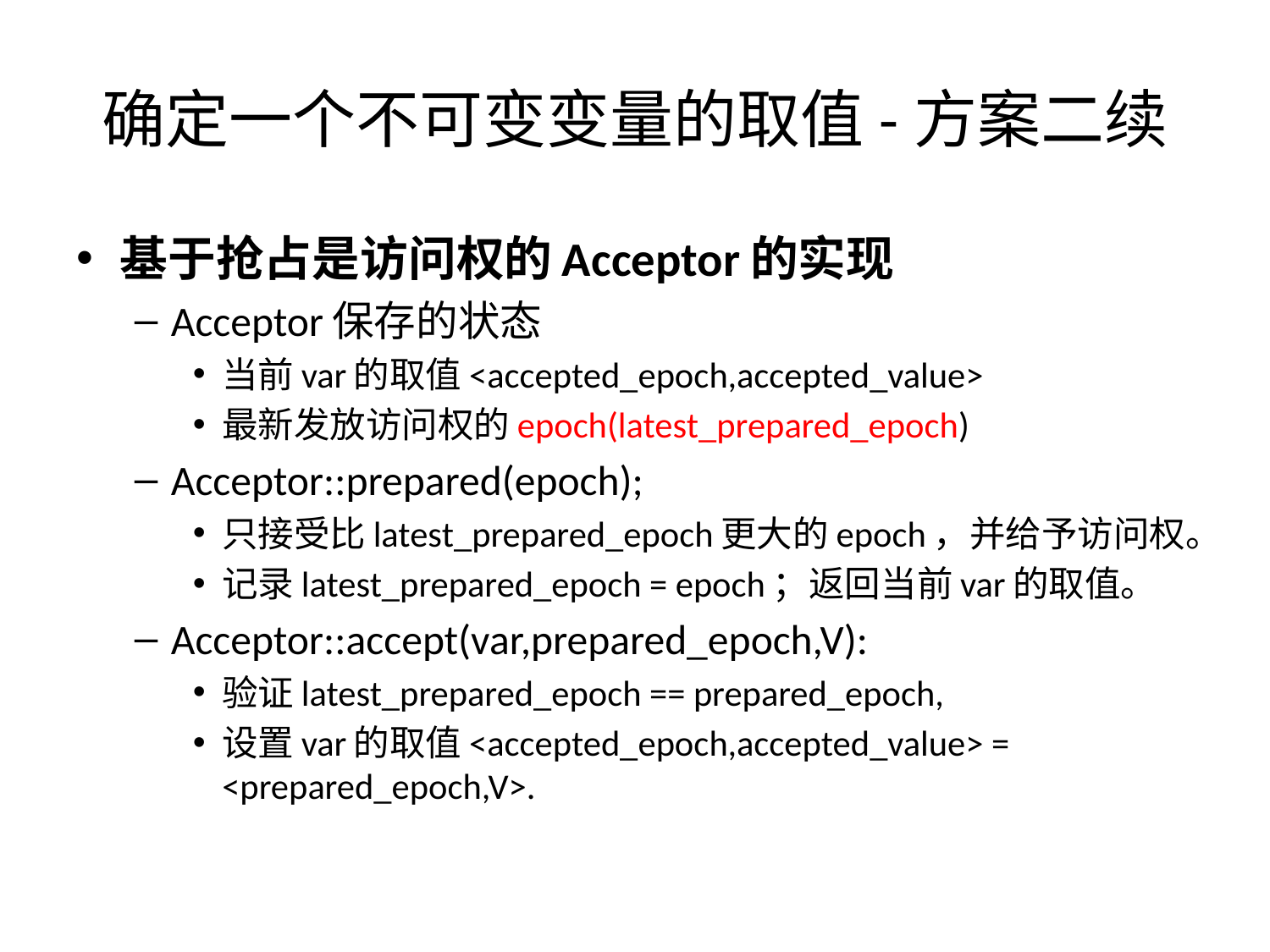

# 确定一个不可变变量的取值-方案二续
基于抢占是访问权的Acceptor的实现
Acceptor保存的状态
当前var的取值<accepted_epoch,accepted_value>
最新发放访问权的epoch(latest_prepared_epoch)
Acceptor::prepared(epoch);
只接受比latest_prepared_epoch更大的epoch，并给予访问权。
记录latest_prepared_epoch = epoch；返回当前var的取值。
Acceptor::accept(var,prepared_epoch,V):
验证latest_prepared_epoch == prepared_epoch,
设置var的取值<accepted_epoch,accepted_value> = <prepared_epoch,V>.